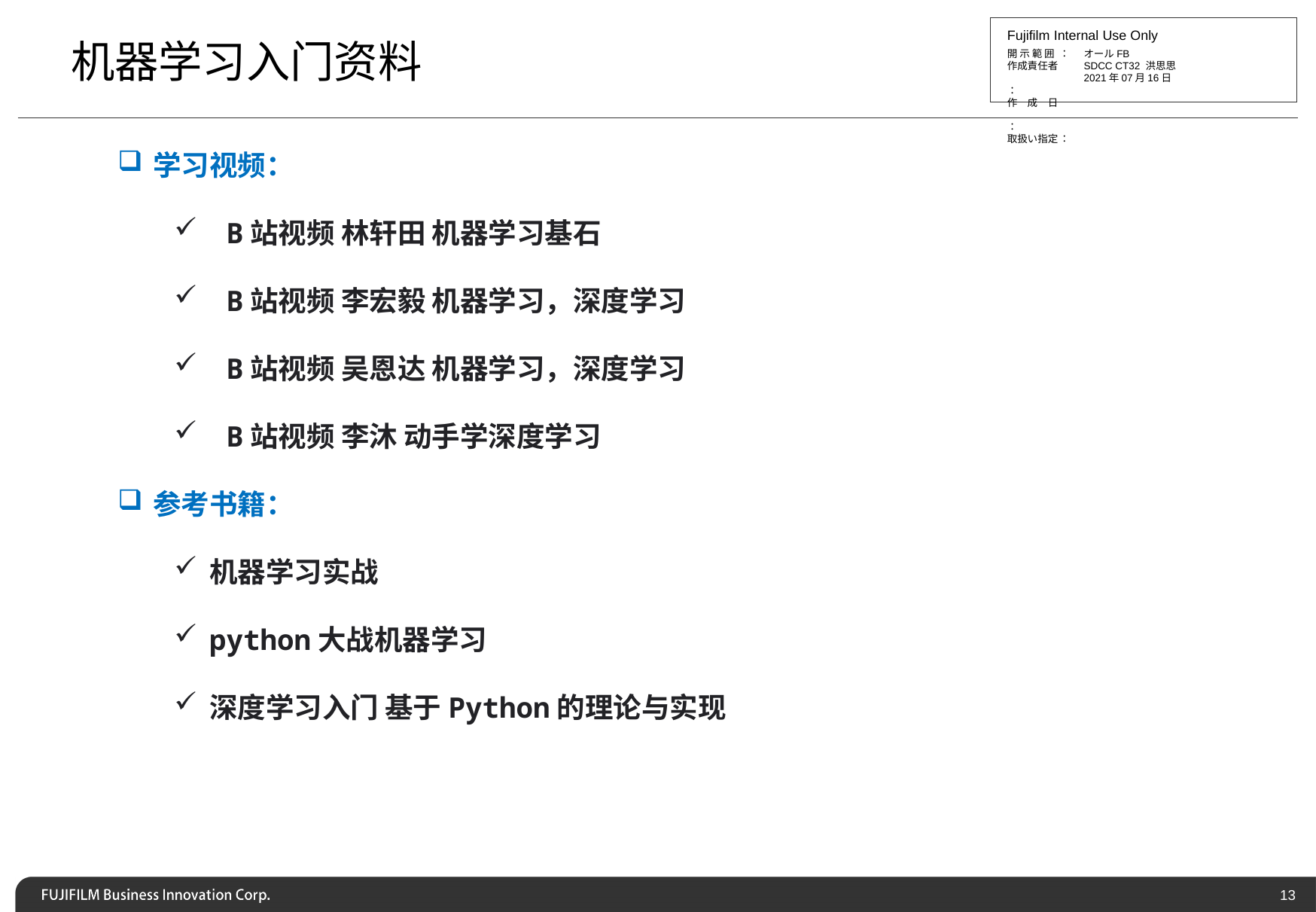

# 机器学习入门资料
学习视频：

 B站视频 林轩田 机器学习基石

 B站视频 李宏毅 机器学习，深度学习

 B站视频 吴恩达 机器学习，深度学习

 B站视频 李沐 动手学深度学习

参考书籍：

机器学习实战

python大战机器学习

深度学习入门 基于Python的理论与实现

13